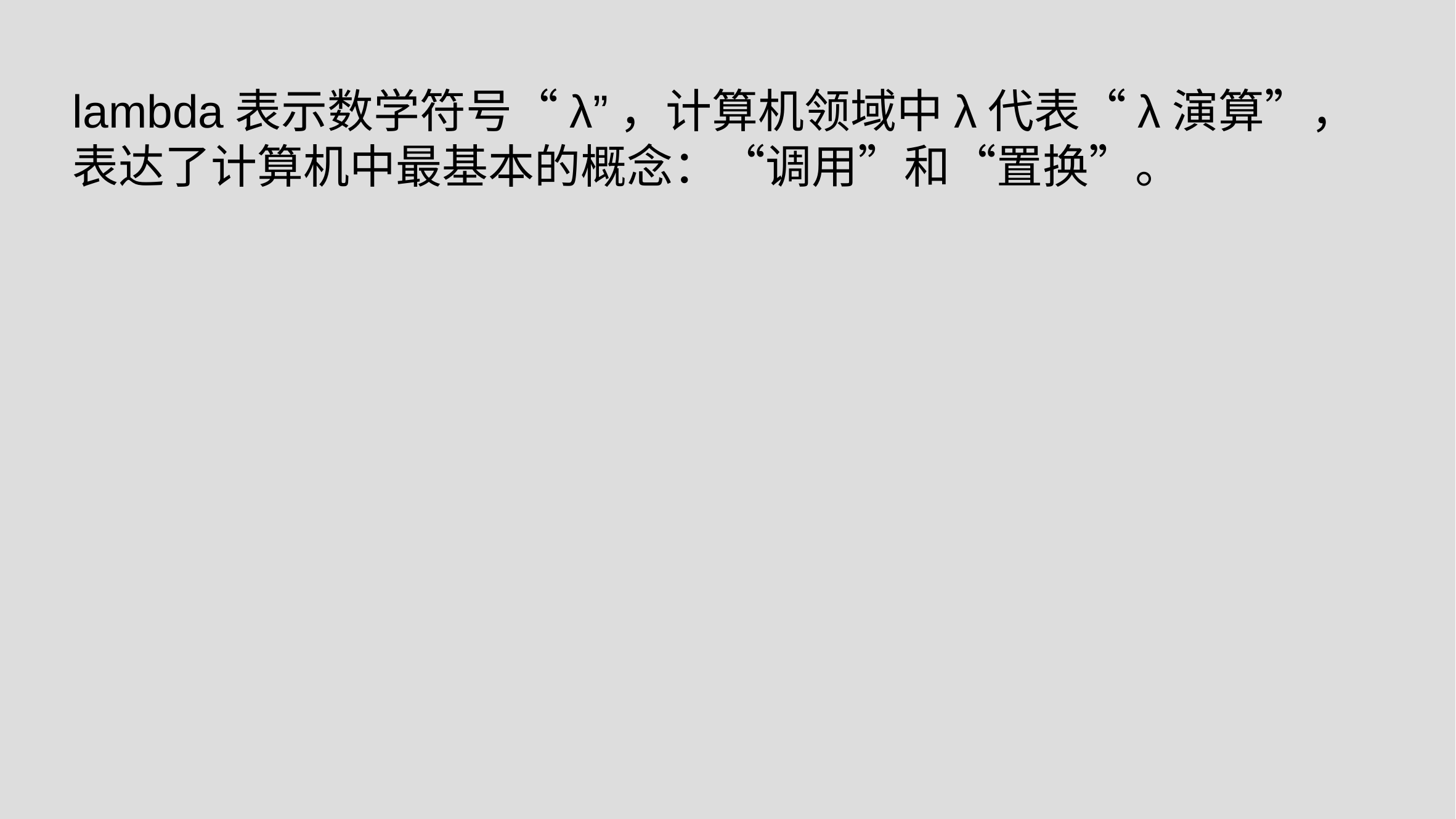

lambda表示数学符号“λ”，计算机领域中λ代表“λ演算”，表达了计算机中最基本的概念：“调用”和“置换”。